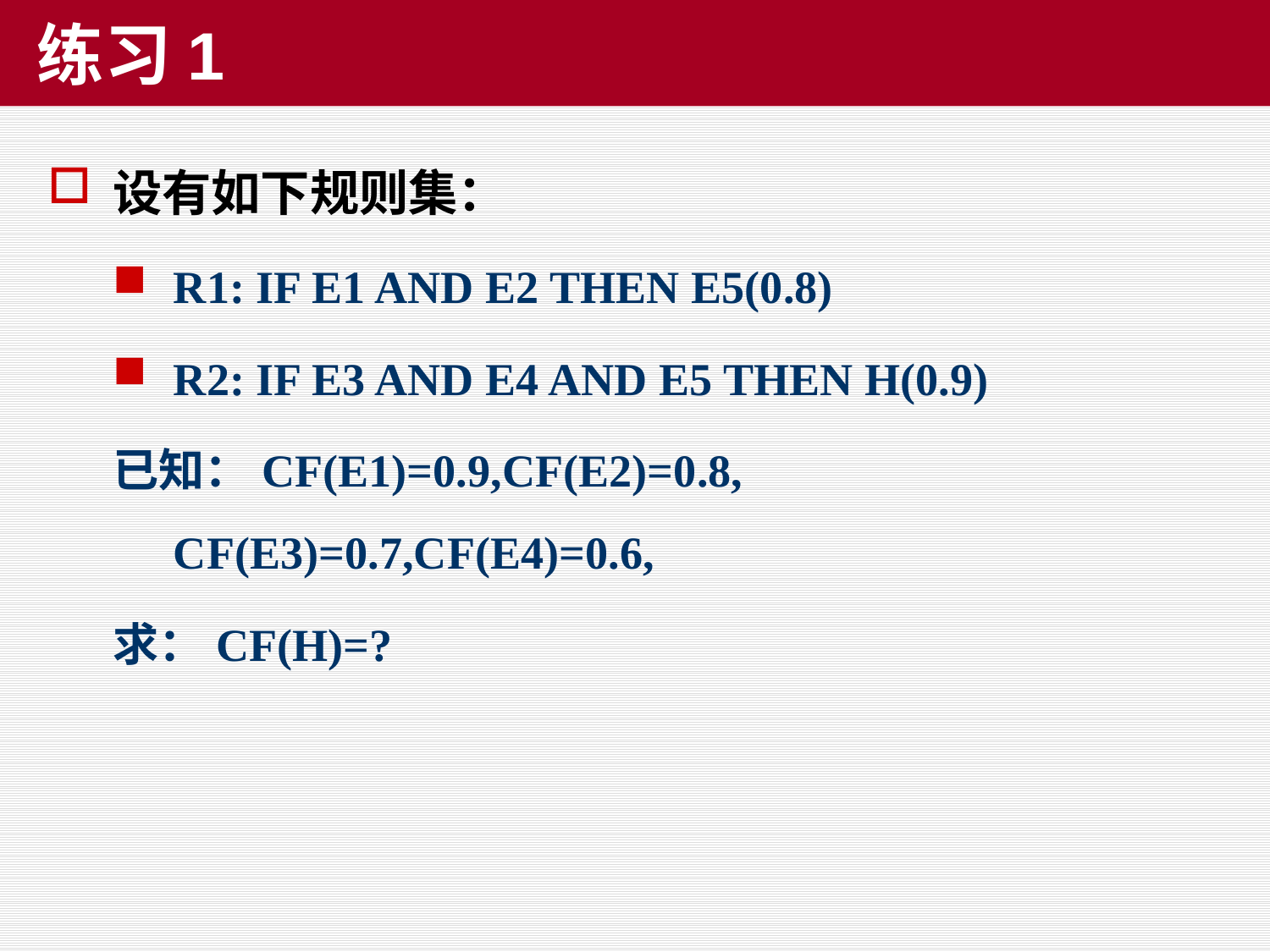

# 练习1
设有如下规则集：
R1: IF E1 AND E2 THEN E5(0.8)
R2: IF E3 AND E4 AND E5 THEN H(0.9)
已知：CF(E1)=0.9,CF(E2)=0.8, CF(E3)=0.7,CF(E4)=0.6,
求：CF(H)=?